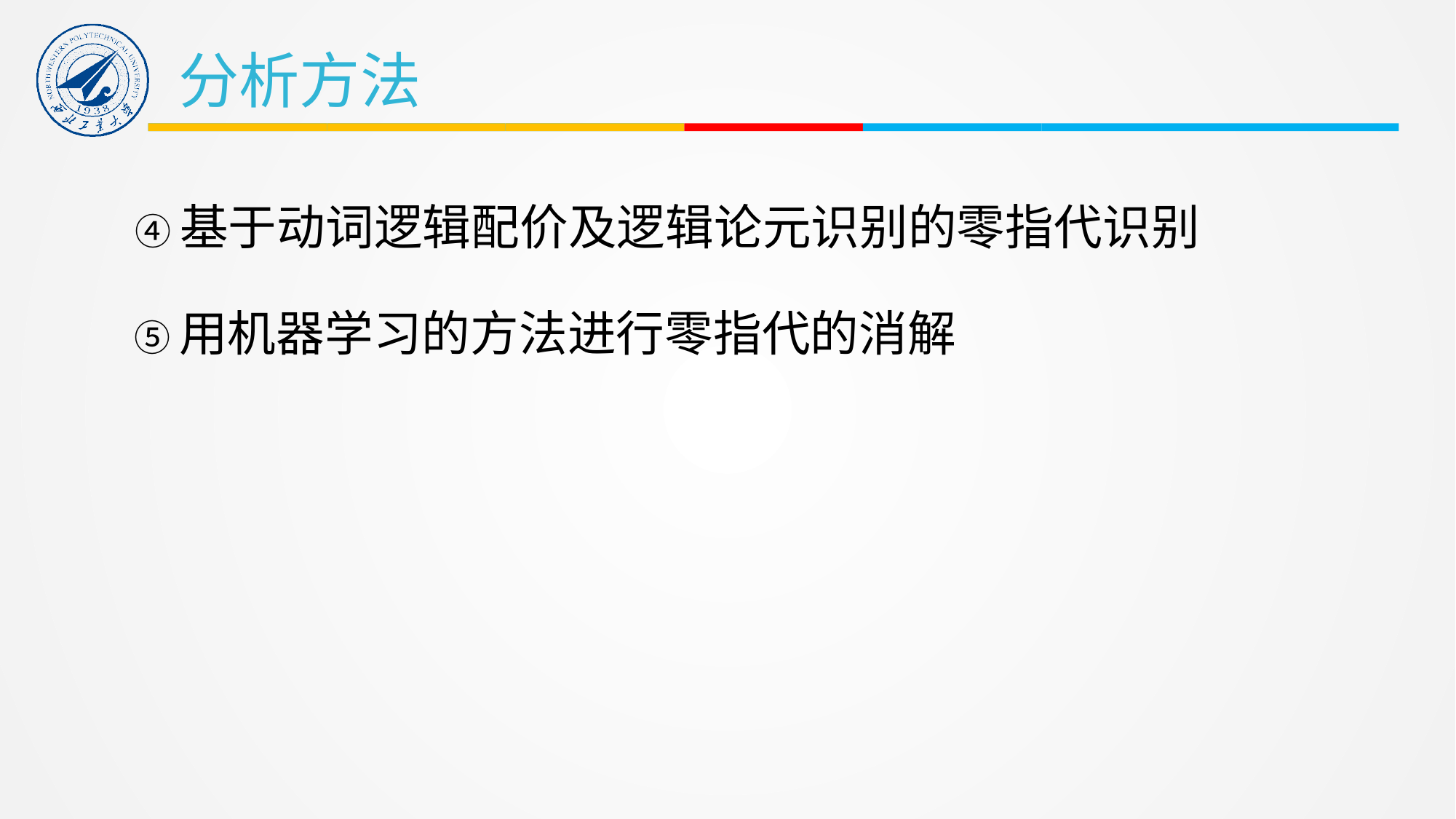

④基于动词逻辑配价及逻辑论元识别的零指代识别
⑤用机器学习的方法进行零指代的消解